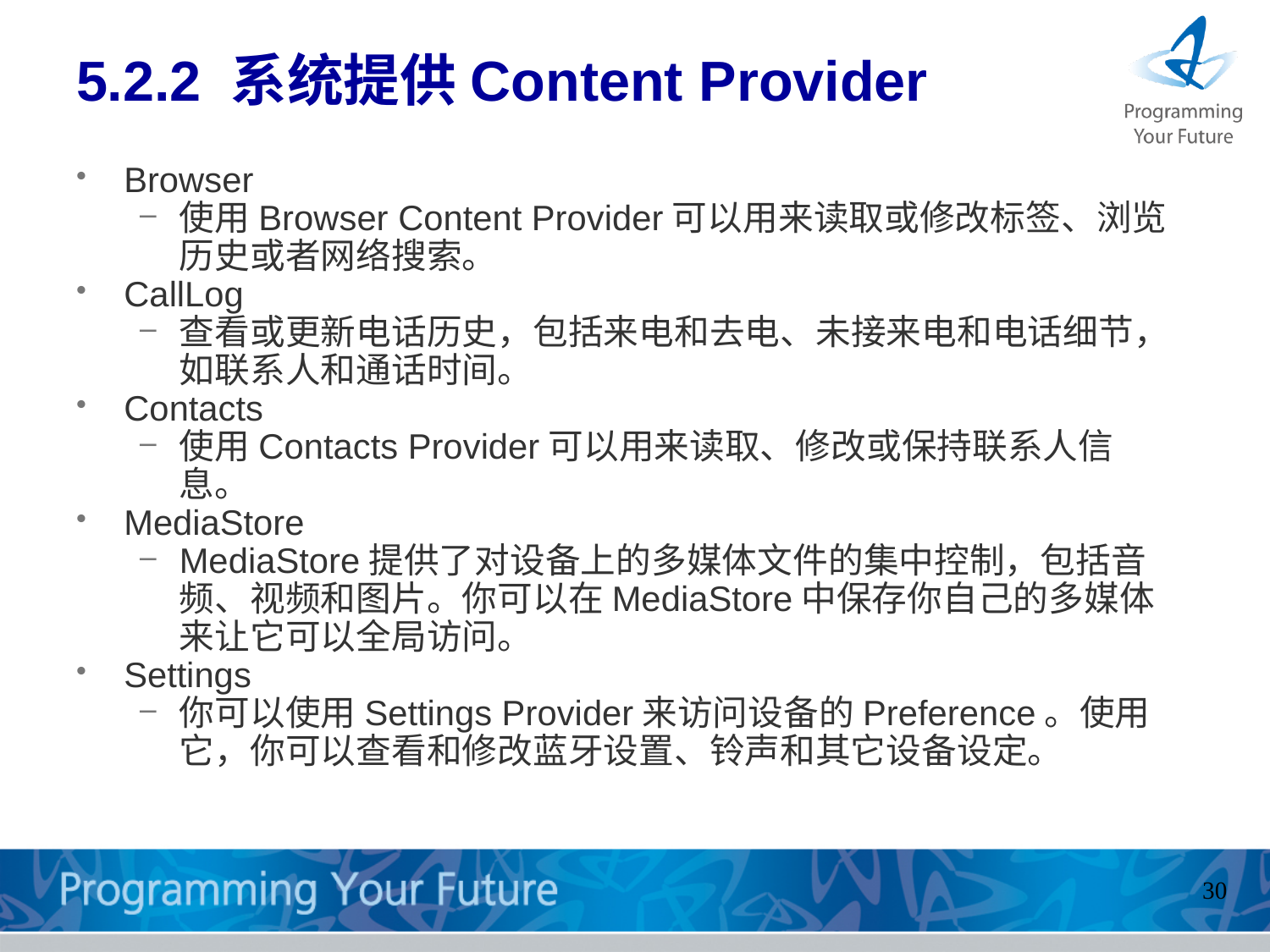

5.2.2 系统提供Content Provider
Browser
使用Browser Content Provider可以用来读取或修改标签、浏览历史或者网络搜索。
CallLog
查看或更新电话历史，包括来电和去电、未接来电和电话细节，如联系人和通话时间。
Contacts
使用Contacts Provider可以用来读取、修改或保持联系人信息。
MediaStore
MediaStore提供了对设备上的多媒体文件的集中控制，包括音频、视频和图片。你可以在MediaStore中保存你自己的多媒体来让它可以全局访问。
Settings
你可以使用Settings Provider来访问设备的Preference。使用它，你可以查看和修改蓝牙设置、铃声和其它设备设定。